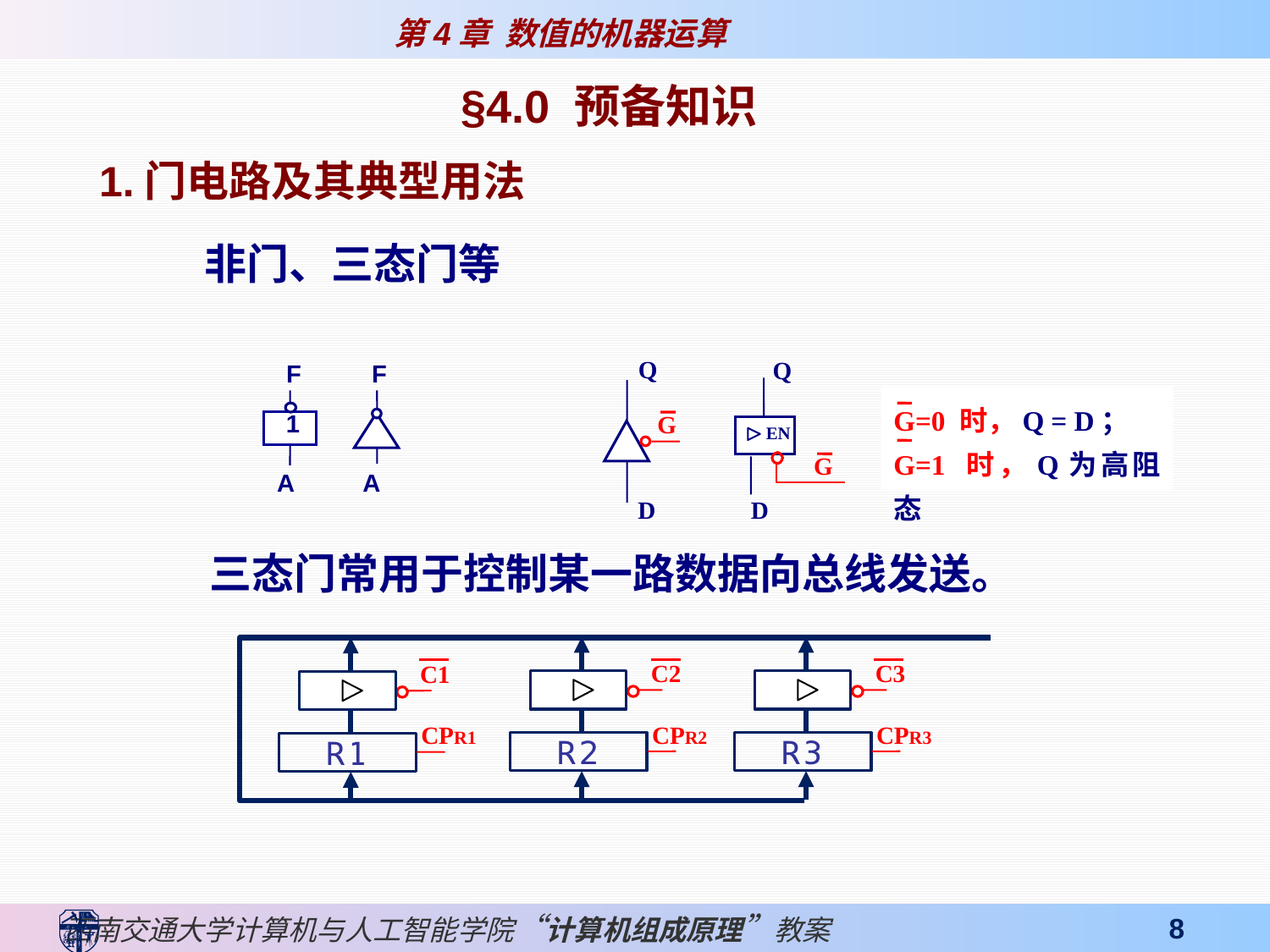

§4.0 预备知识
    1.门电路及其典型用法
非门、三态门等
F

1

A
F

A
Q

G

D
Q

EN

G

D
G=0 时，Q = D；
G=1 时，Q为高阻态

三态门常用于控制某一路数据向总线发送。
C2

CPR2

R2
C3

CPR3

R3

C1

CPR1

R1